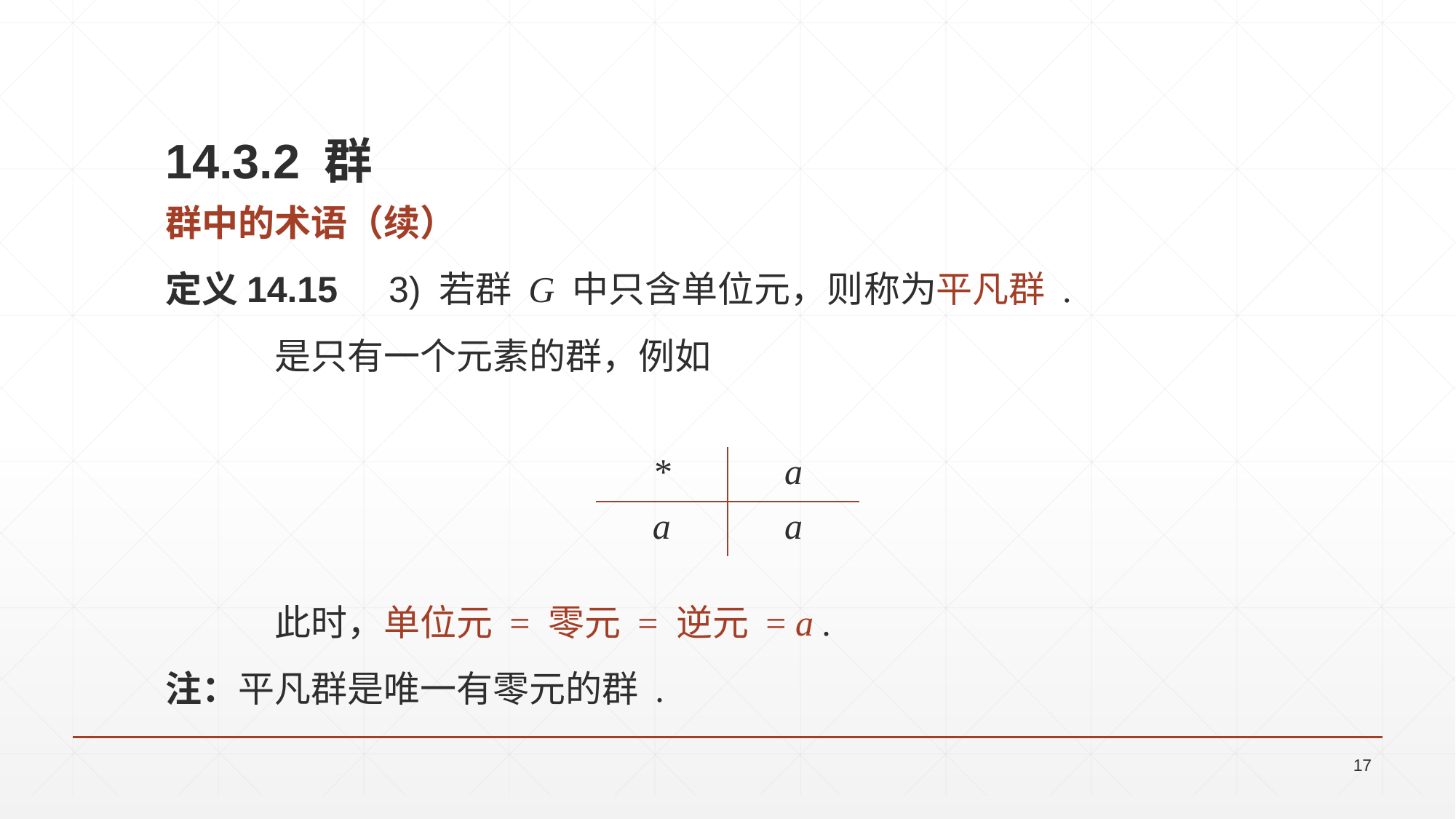

14.3.2 群
群中的术语（续）
定义14.15     3) 若群 G 中只含单位元，则称为平凡群 .
	是只有一个元素的群，例如

	此时，单位元 = 零元 = 逆元 = a .
注：平凡群是唯一有零元的群 .
| \* | a |
| --- | --- |
| a | a |
17